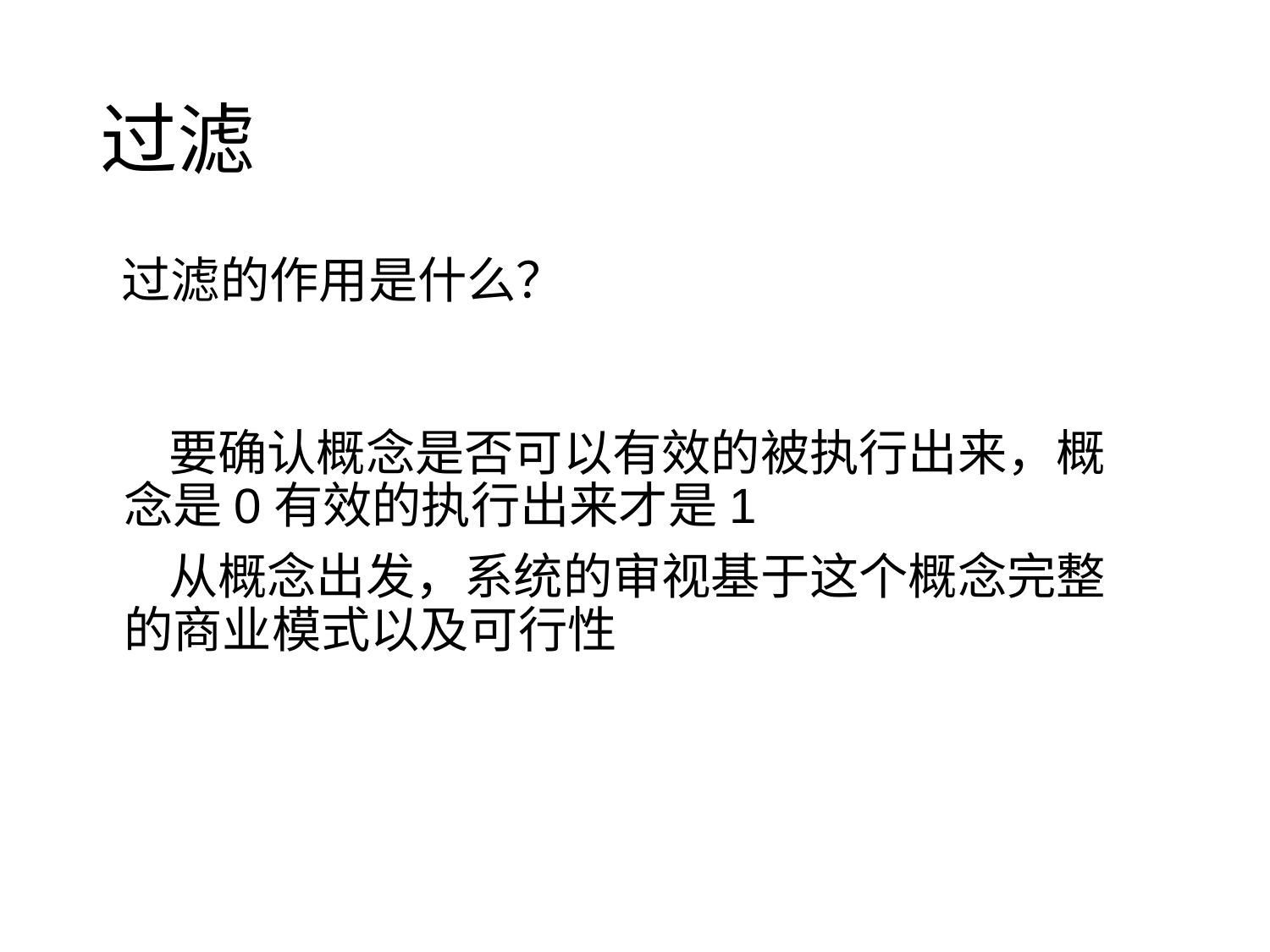

# 过滤
过滤的作用是什么？
   要确认概念是否可以有效的被执行出来，概念是0有效的执行出来才是1
   从概念出发，系统的审视基于这个概念完整的商业模式以及可行性